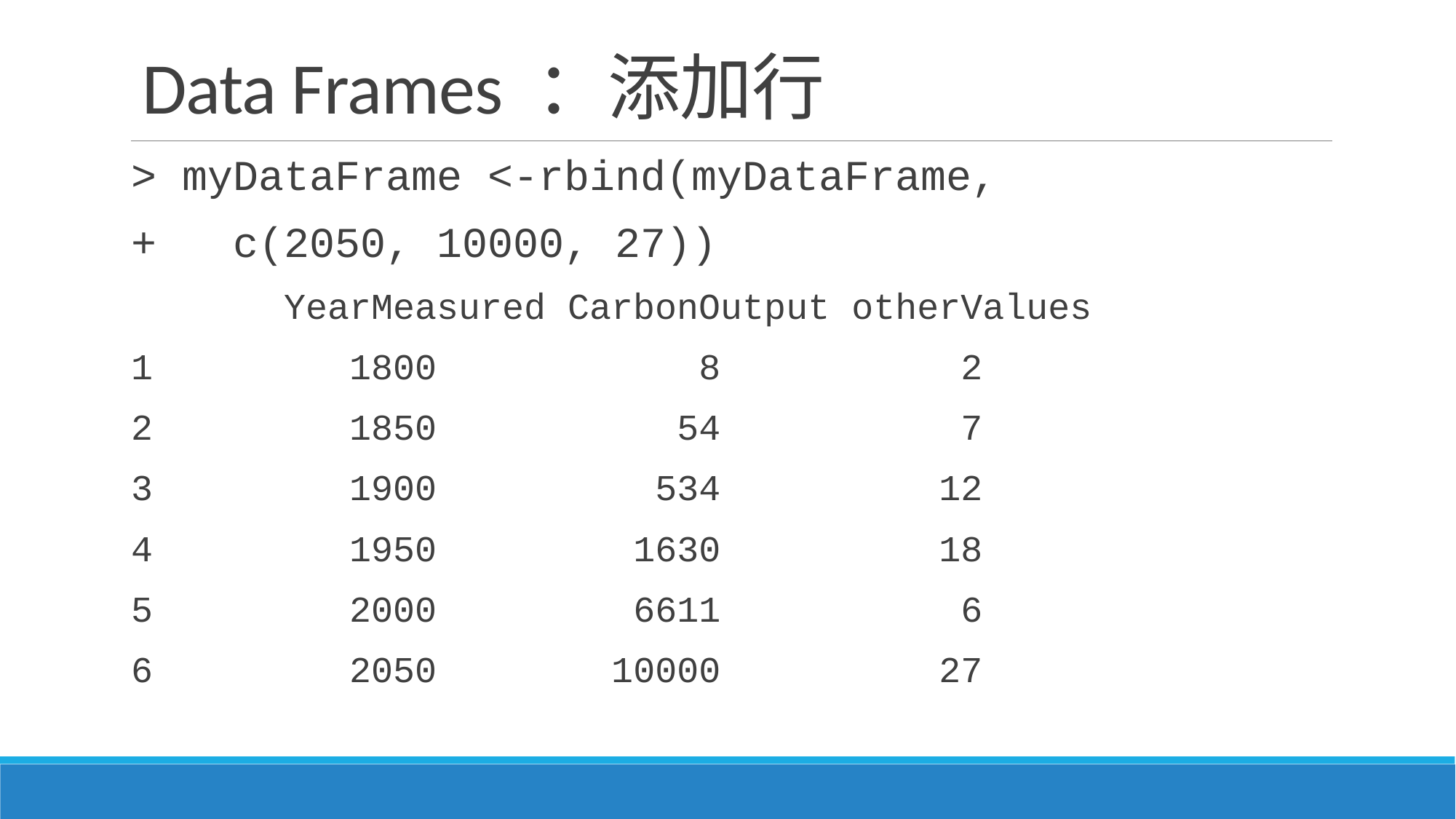

# Data Frames ：添加行
> myDataFrame <-rbind(myDataFrame,
+   c(2050, 10000, 27))
       YearMeasured CarbonOutput otherValues
1         1800            8           2
2         1850           54           7
3         1900          534          12
4         1950         1630          18
5         2000         6611           6
6         2050        10000          27